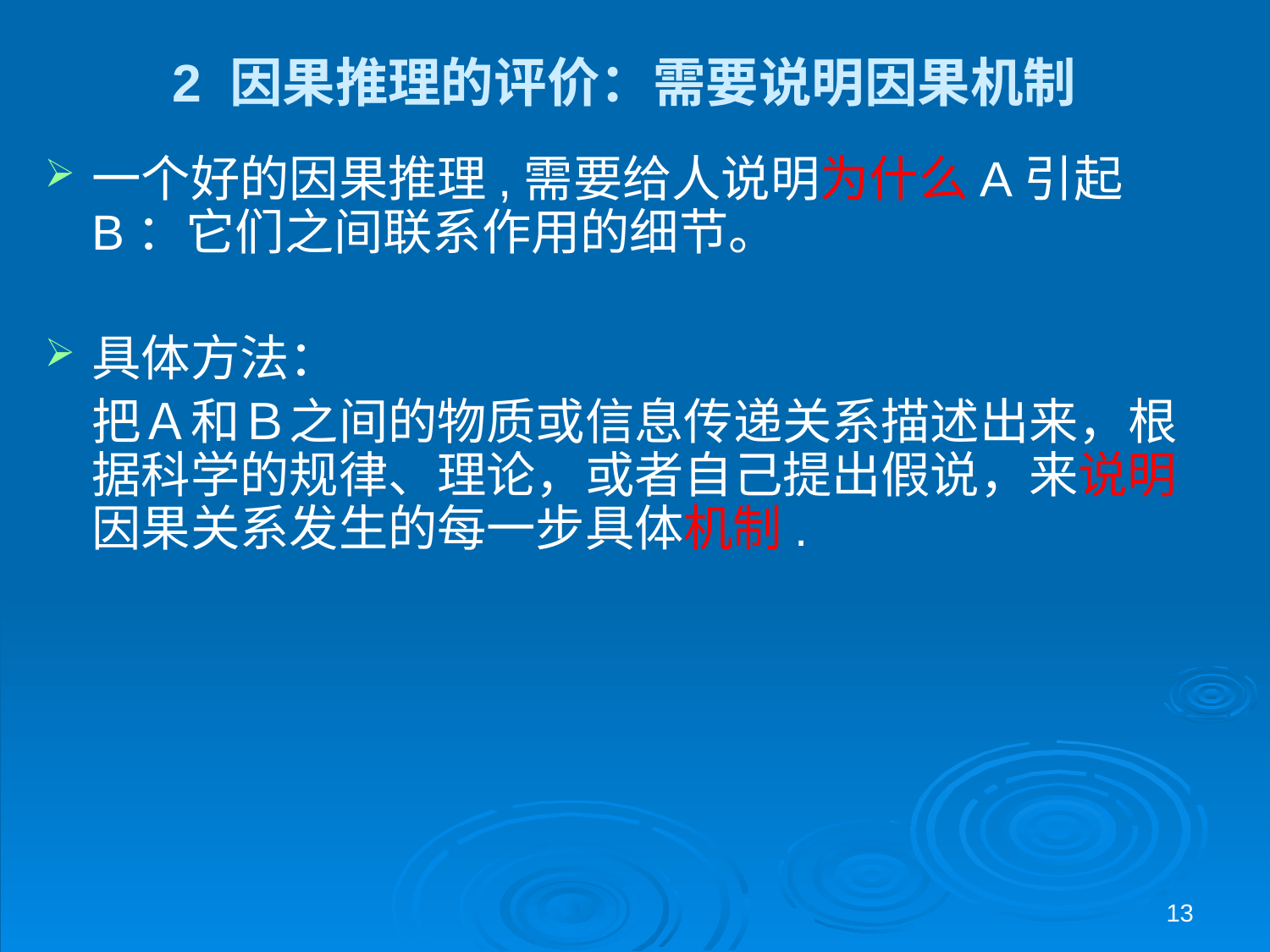

2 因果推理的评价：需要说明因果机制
一个好的因果推理,需要给人说明为什么A引起B：它们之间联系作用的细节。

具体方法：
	把Ａ和Ｂ之间的物质或信息传递关系描述出来，根据科学的规律、理论，或者自己提出假说，来说明因果关系发生的每一步具体机制.

13